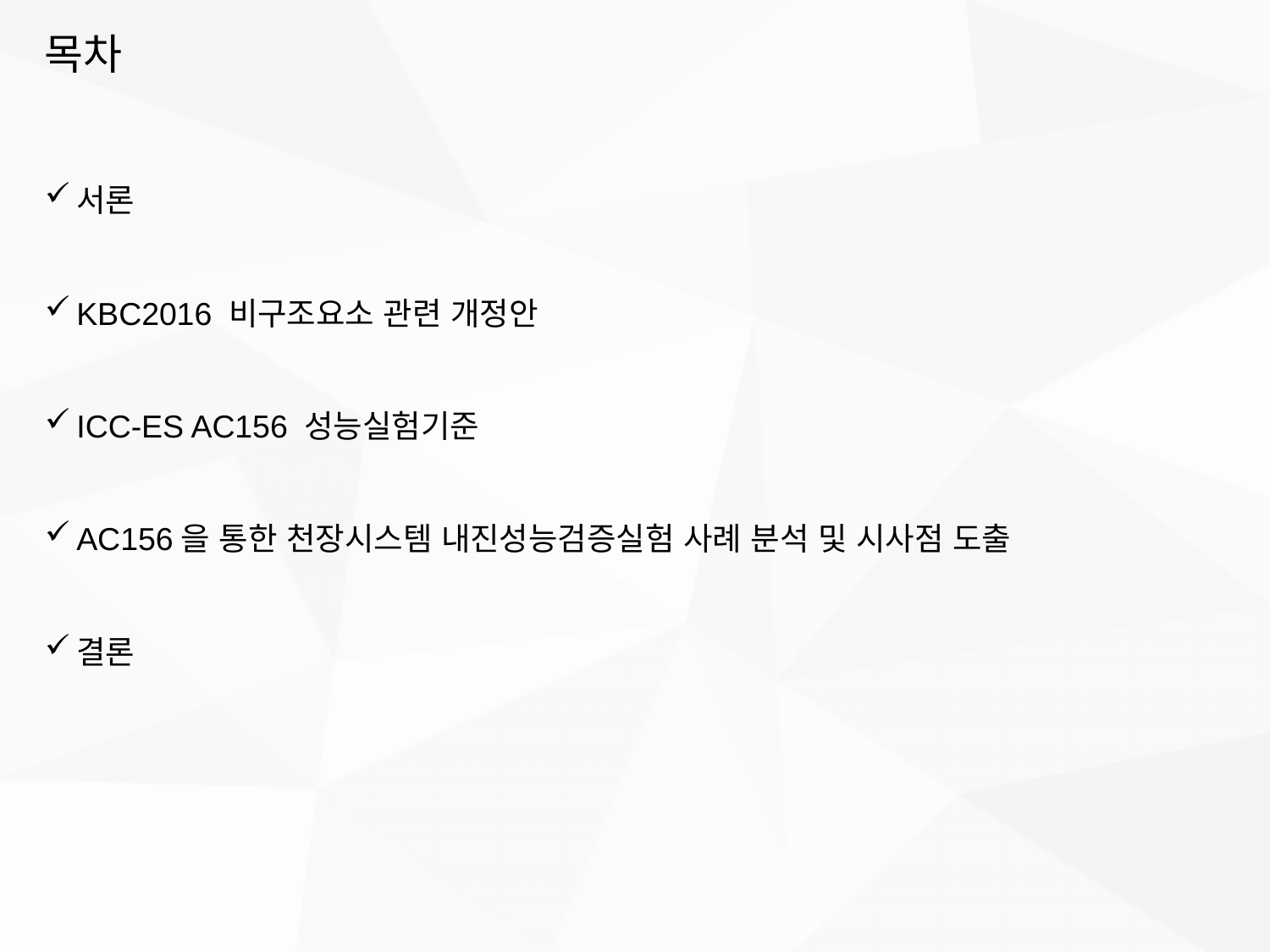

# 목차
서론
KBC2016 비구조요소 관련 개정안
ICC-ES AC156 성능실험기준
AC156을 통한 천장시스템 내진성능검증실험 사례 분석 및 시사점 도출
결론